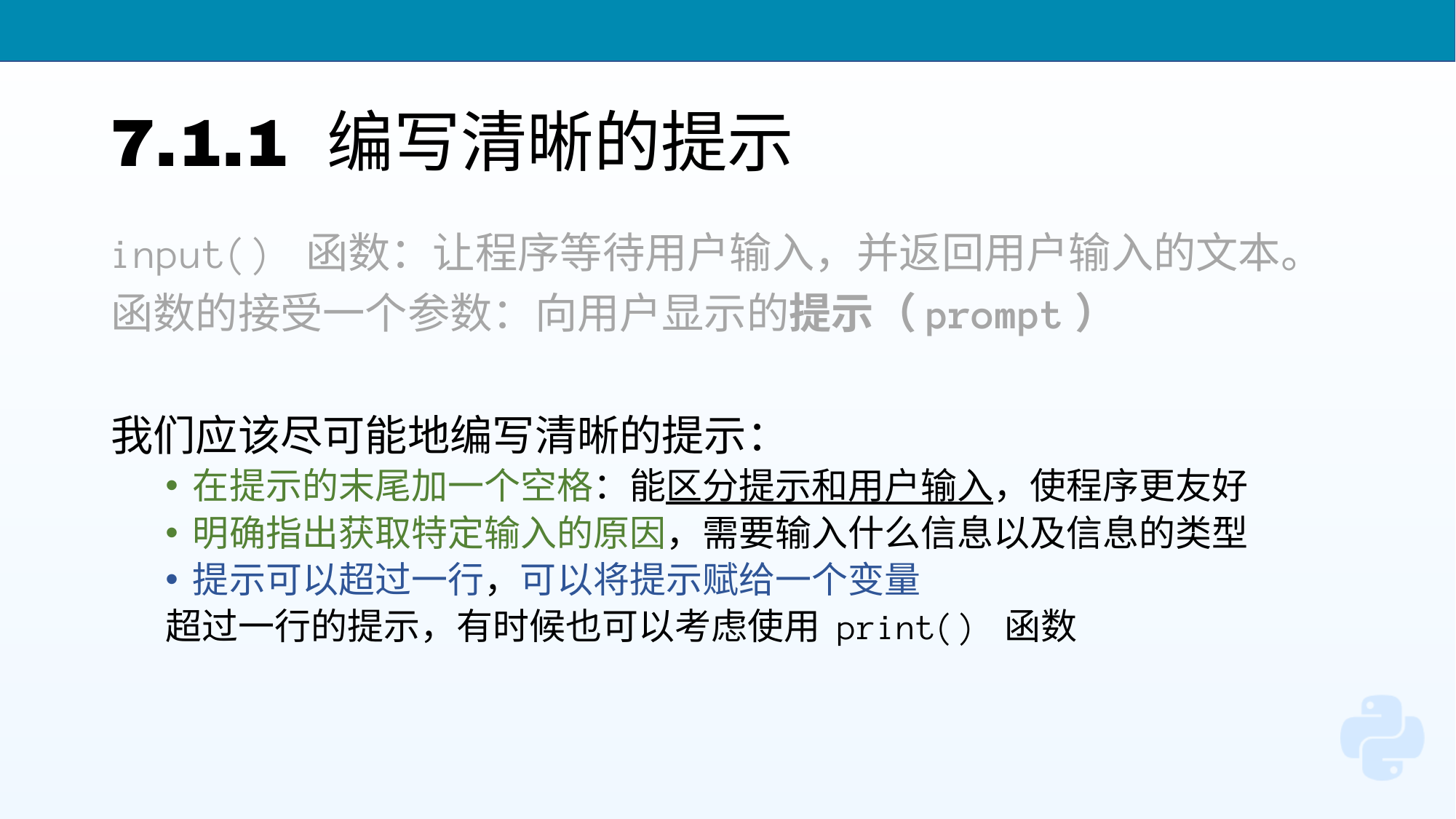

# 7.1.1 编写清晰的提示
input() 函数：让程序等待用户输入，并返回用户输入的文本。
函数的接受一个参数：向用户显示的提示（prompt）

我们应该尽可能地编写清晰的提示：
在提示的末尾加一个空格：能区分提示和用户输入，使程序更友好
明确指出获取特定输入的原因，需要输入什么信息以及信息的类型
提示可以超过一行，可以将提示赋给一个变量
超过一行的提示，有时候也可以考虑使用 print() 函数